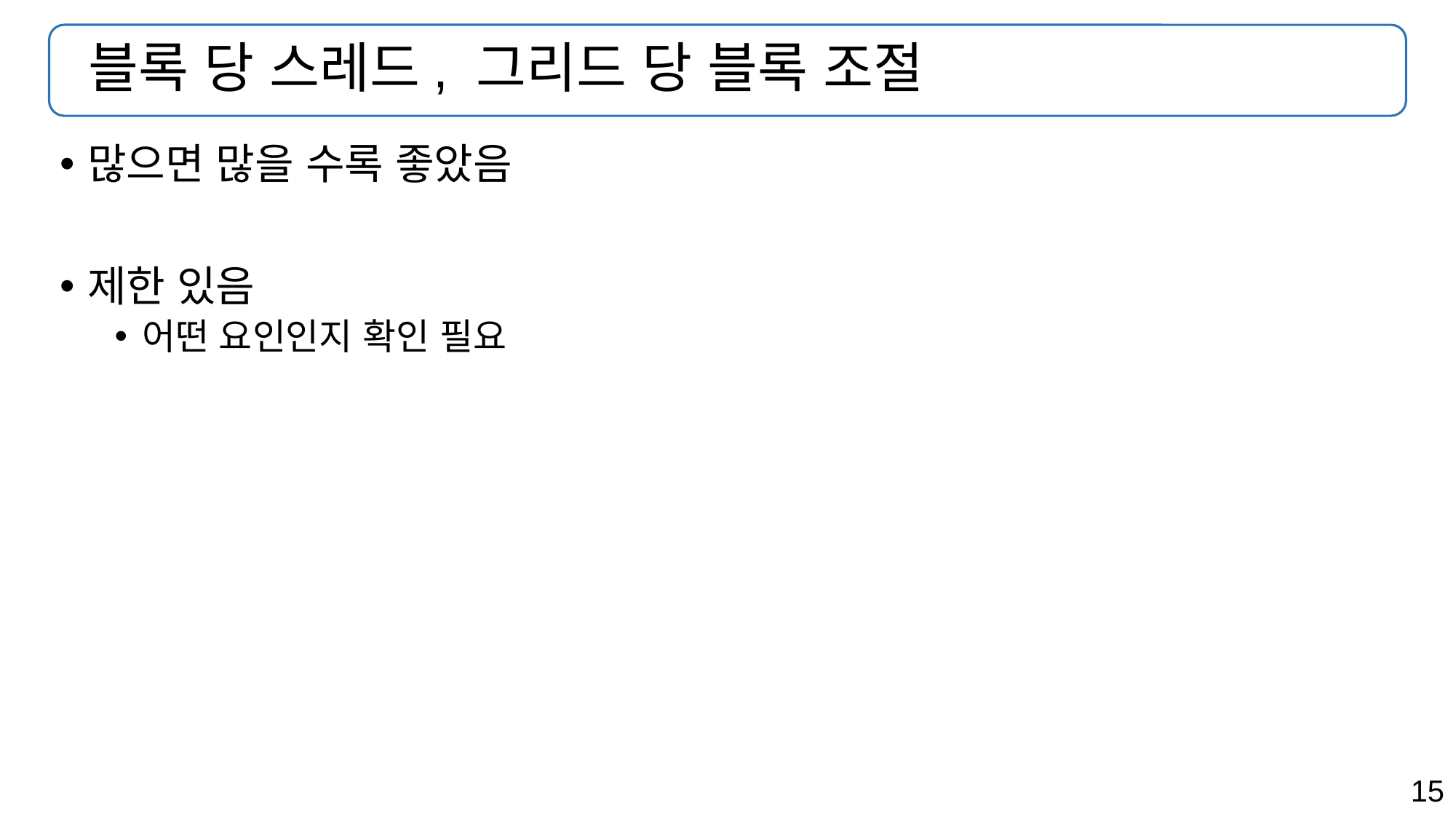

# 블록 당 스레드, 그리드 당 블록 조절
많으면 많을 수록 좋았음

제한 있음
어떤 요인인지 확인 필요